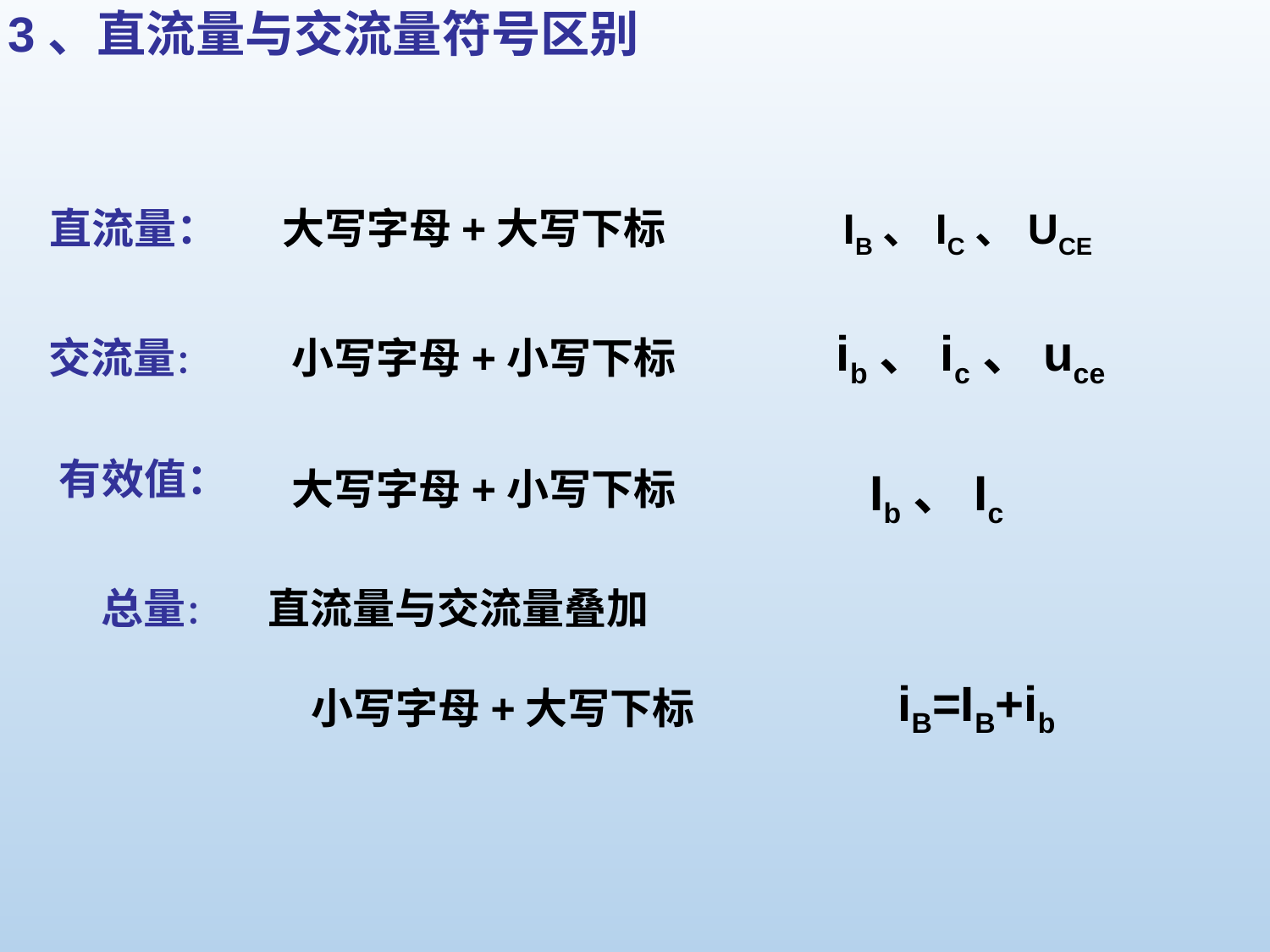

3、直流量与交流量符号区别
大写字母+大写下标
直流量：
IB、IC、UCE
ib、ic、uce
交流量：
小写字母+小写下标
有效值：
Ib、Ic
大写字母+小写下标
总量：       直流量与交流量叠加
iB=IB+ib
小写字母+大写下标